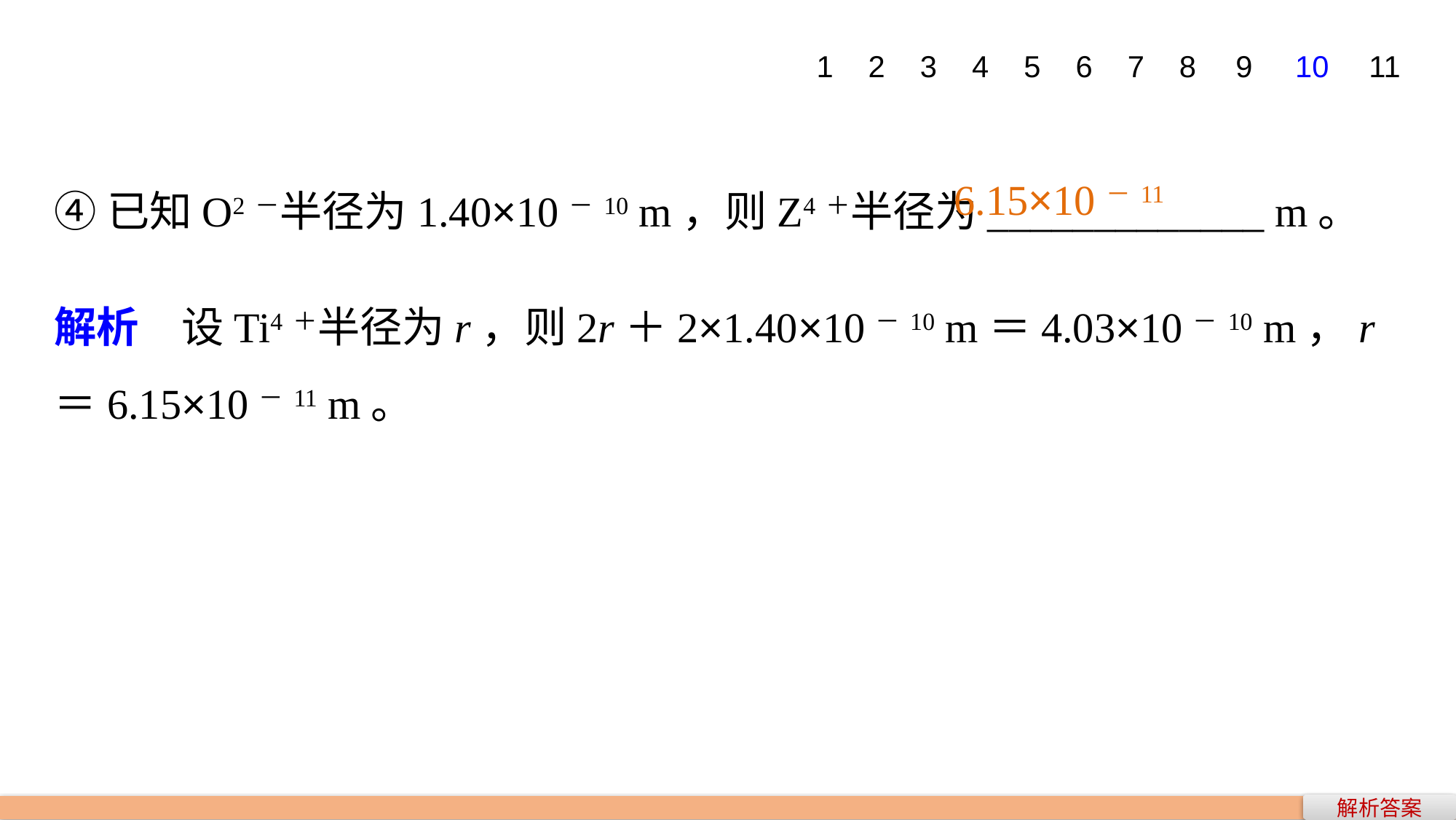

1
2
3
4
5
6
7
8
9
10
11
④已知O2－半径为1.40×10－10 m，则Z4＋半径为_____________ m。
6.15×10－11
解析　设Ti4＋半径为r，则2r＋2×1.40×10－10 m＝4.03×10－10 m，r＝6.15×10－11 m。
解析答案